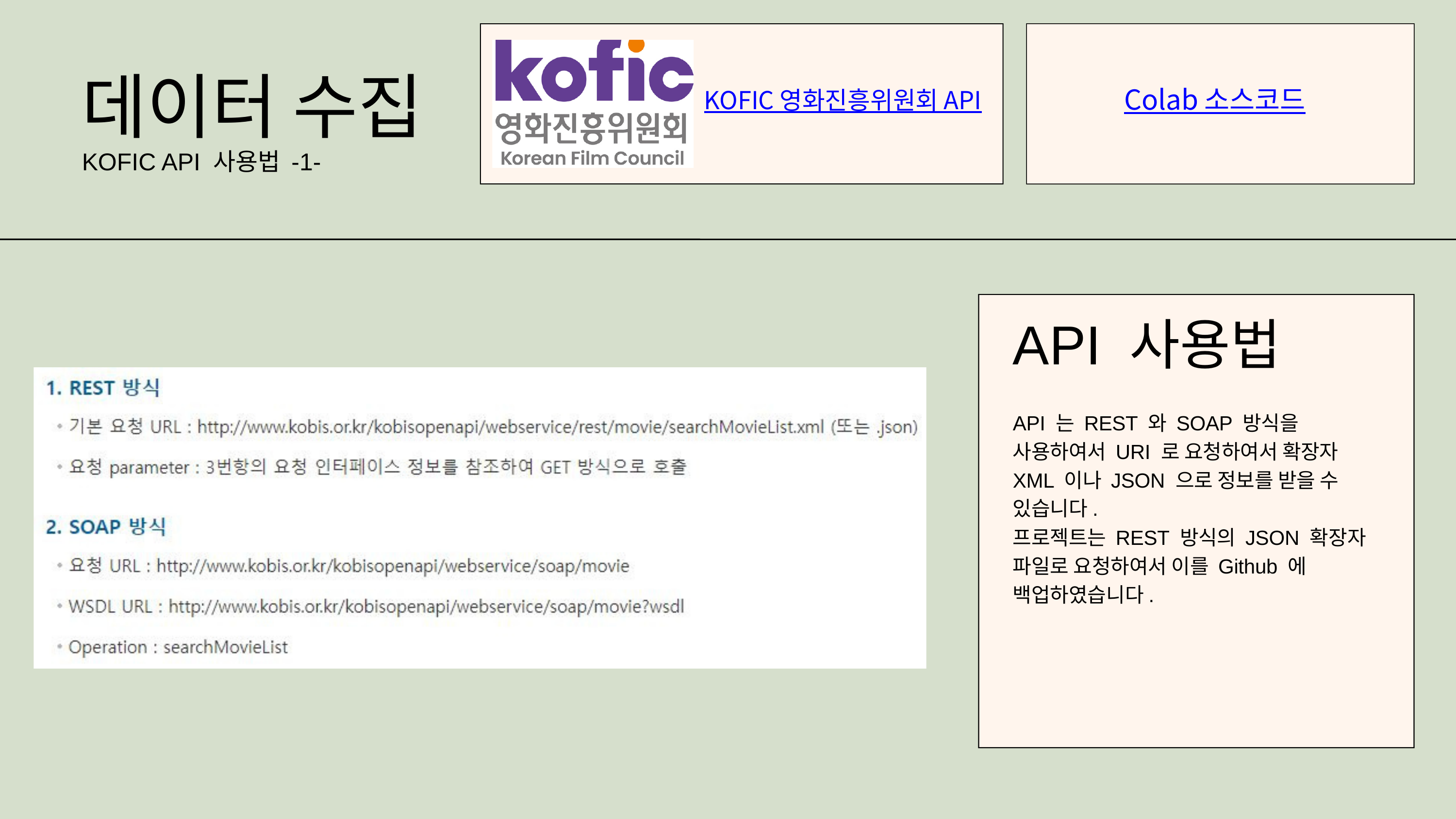

KOFIC 영화진흥위원회 API

Colab 소스코드
데이터 수집
KOFIC API 사용법 -1-

API 사용법

API 는 REST 와 SOAP 방식을 사용하여서 URI 로 요청하여서 확장자 XML 이나 JSON 으로 정보를 받을 수 있습니다.
프로젝트는 REST 방식의 JSON 확장자 파일로 요청하여서 이를 Github 에 백업하였습니다.